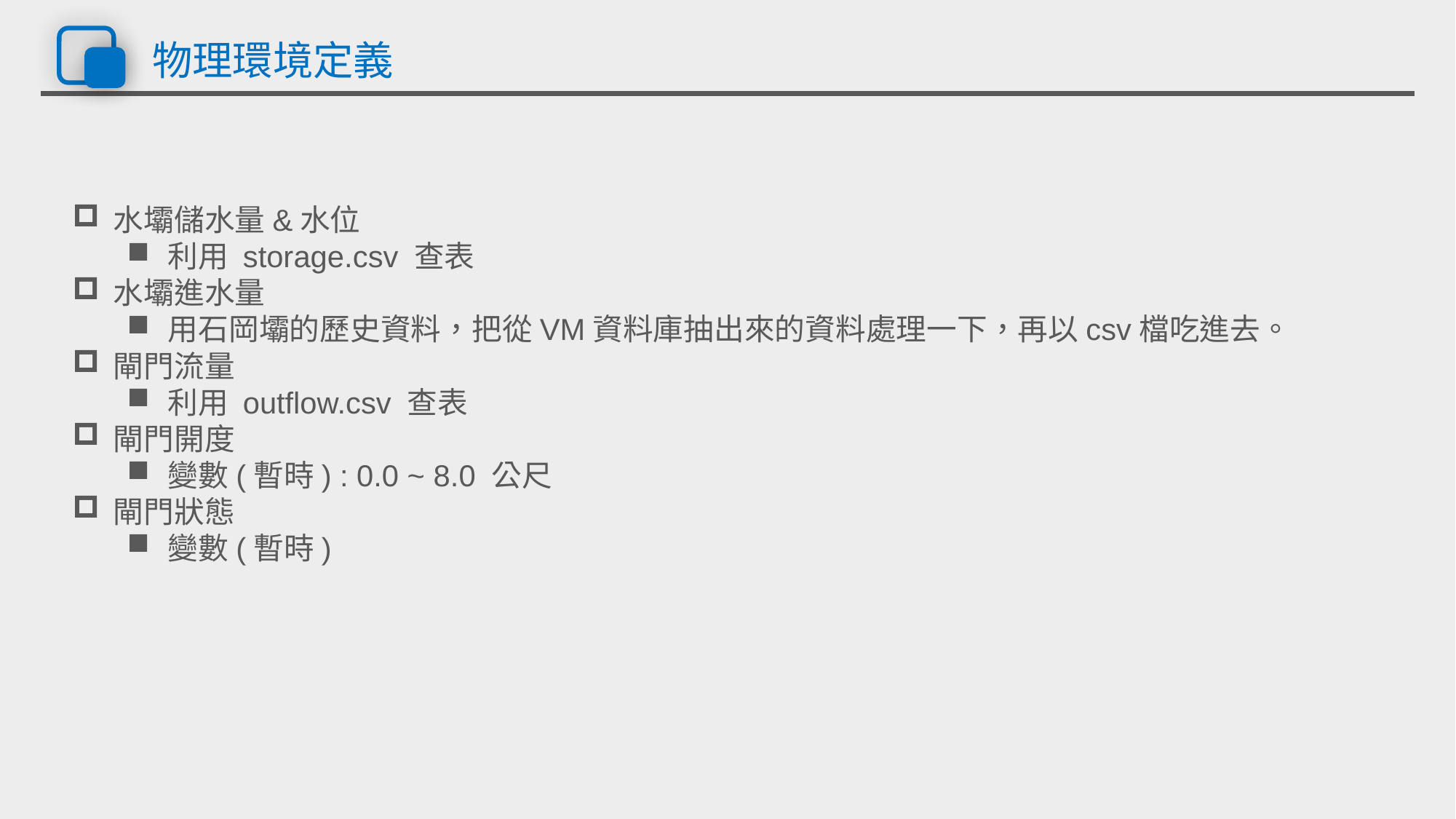

# 物理環境定義
水壩儲水量&水位
利用 storage.csv 查表
水壩進水量
用石岡壩的歷史資料，把從VM資料庫抽出來的資料處理一下，再以csv檔吃進去。
閘門流量
利用 outflow.csv 查表
閘門開度
變數(暫時) : 0.0 ~ 8.0 公尺
閘門狀態
變數(暫時)